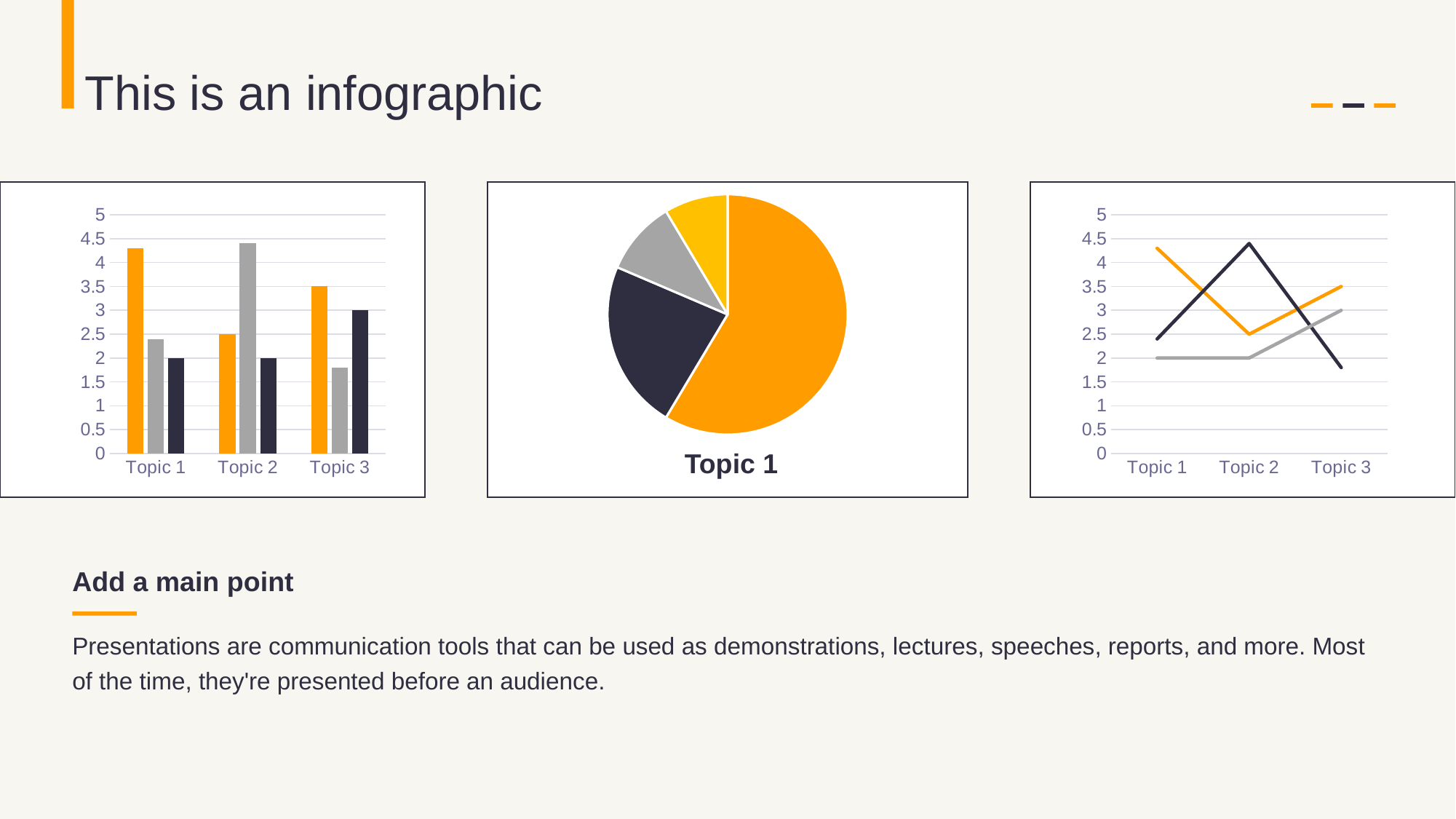

This is an infographic

### Chart

| Category | 销售额 |
|---|---|
| 第一季度 | 8.2 |
| 第二季度 | 3.2 |
| 第三季度 | 1.4 |
| 第四季度 | 1.2 |

### Chart

| Category | 系列1 | 系列2 | 系列3 |
|---|---|---|---|
| Topic 1 | 4.3 | 2.4 | 2.0 |
| Topic 2 | 2.5 | 4.4 | 2.0 |
| Topic 3 | 3.5 | 1.8 | 3.0 |

### Chart

| Category | 系列1 | 系列2 | 系列3 |
|---|---|---|---|
| Topic 1 | 4.3 | 2.4 | 2.0 |
| Topic 2 | 2.5 | 4.4 | 2.0 |
| Topic 3 | 3.5 | 1.8 | 3.0 |
Topic 1
Add a main point

Presentations are communication tools that can be used as demonstrations, lectures, speeches, reports, and more. Most of the time, they're presented before an audience.